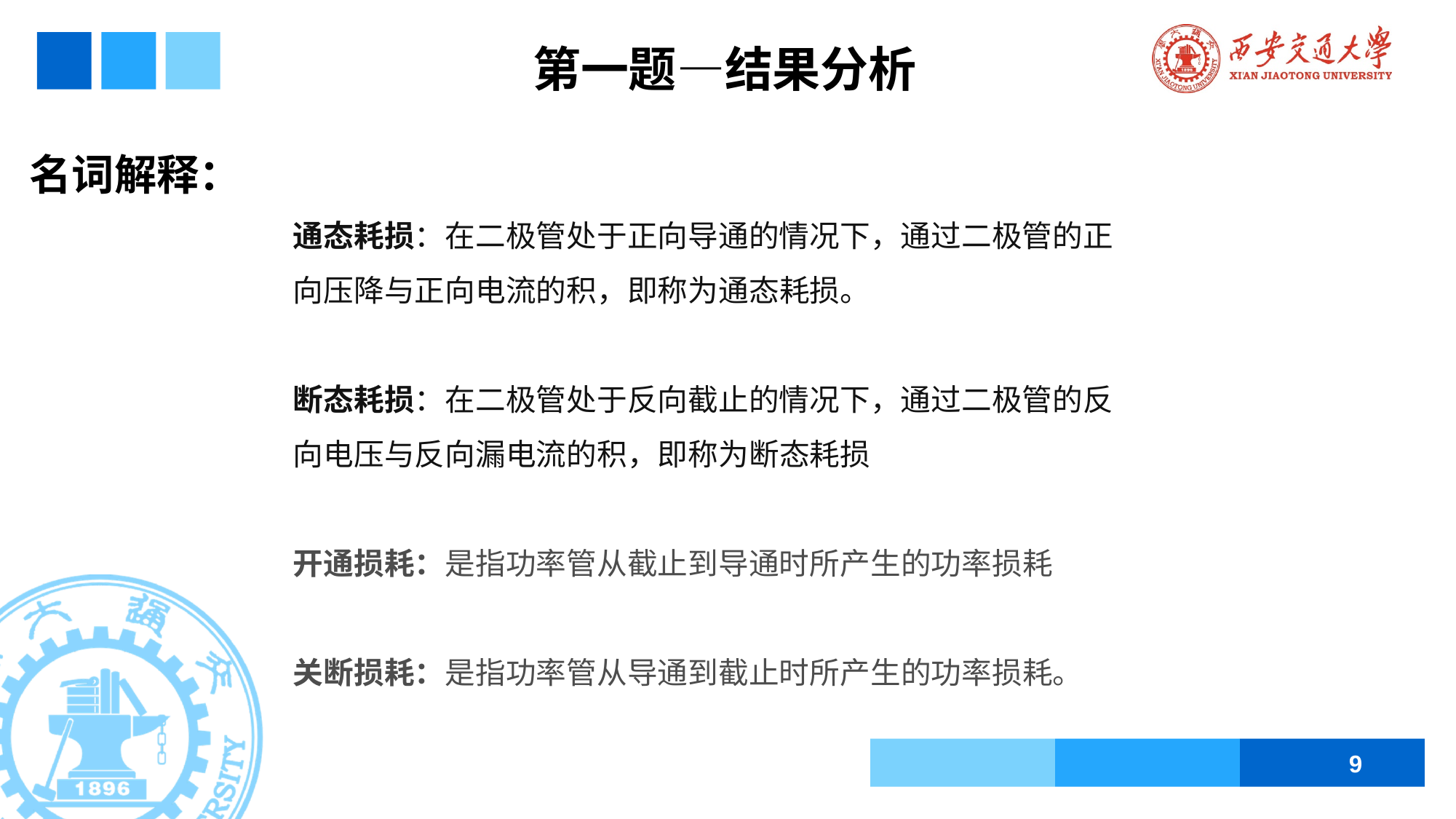

# 第一题—结果分析
名词解释：
通态耗损：在二极管处于正向导通的情况下，通过二极管的正向压降与正向电流的积，即称为通态耗损。

断态耗损：在二极管处于反向截止的情况下，通过二极管的反向电压与反向漏电流的积，即称为断态耗损

开通损耗：是指功率管从截止到导通时所产生的功率损耗

关断损耗：是指功率管从导通到截止时所产生的功率损耗。
9